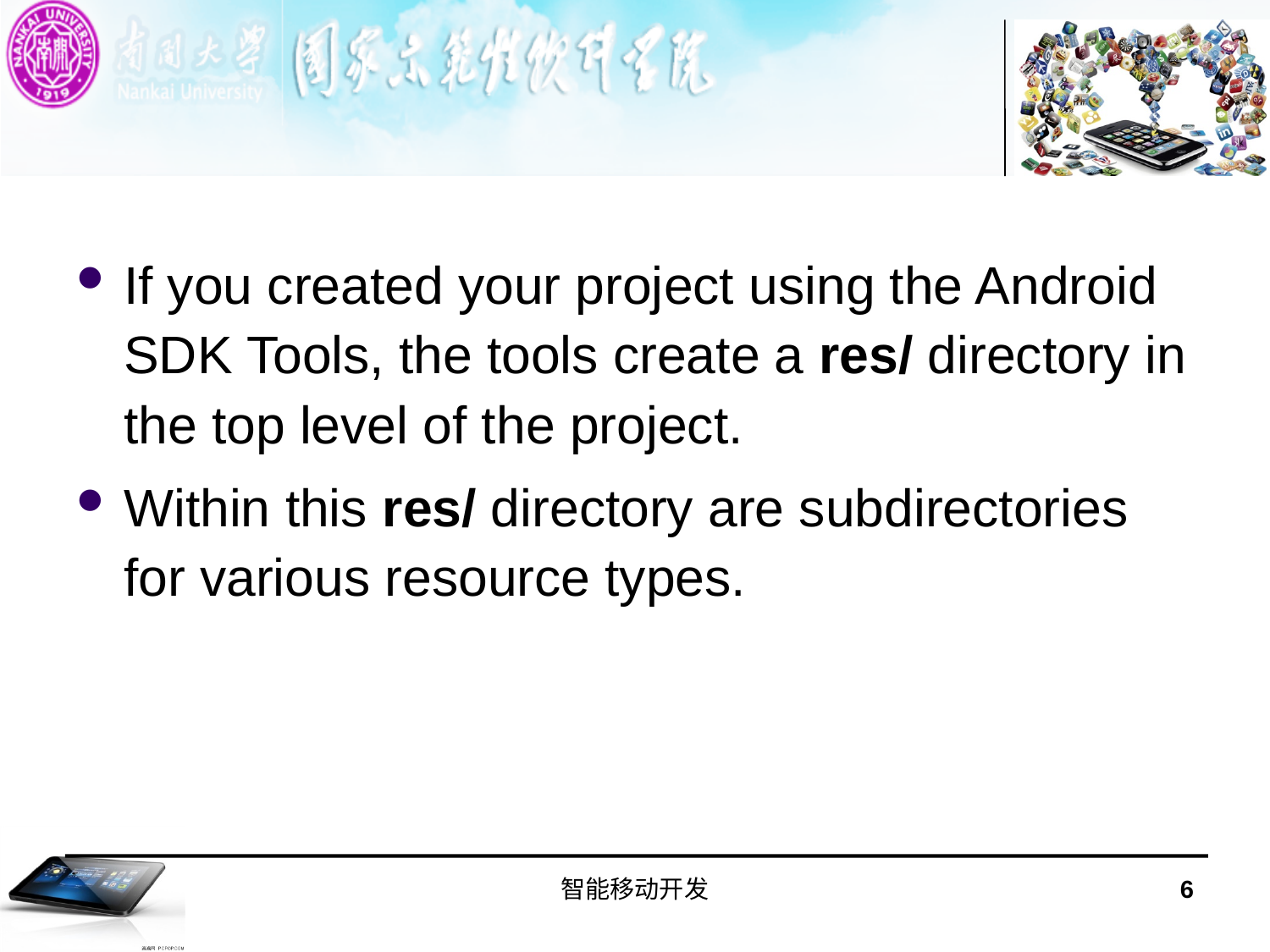

#
If you created your project using the Android SDK Tools, the tools create a res/ directory in the top level of the project.
Within this res/ directory are subdirectories for various resource types.
智能移动开发
6